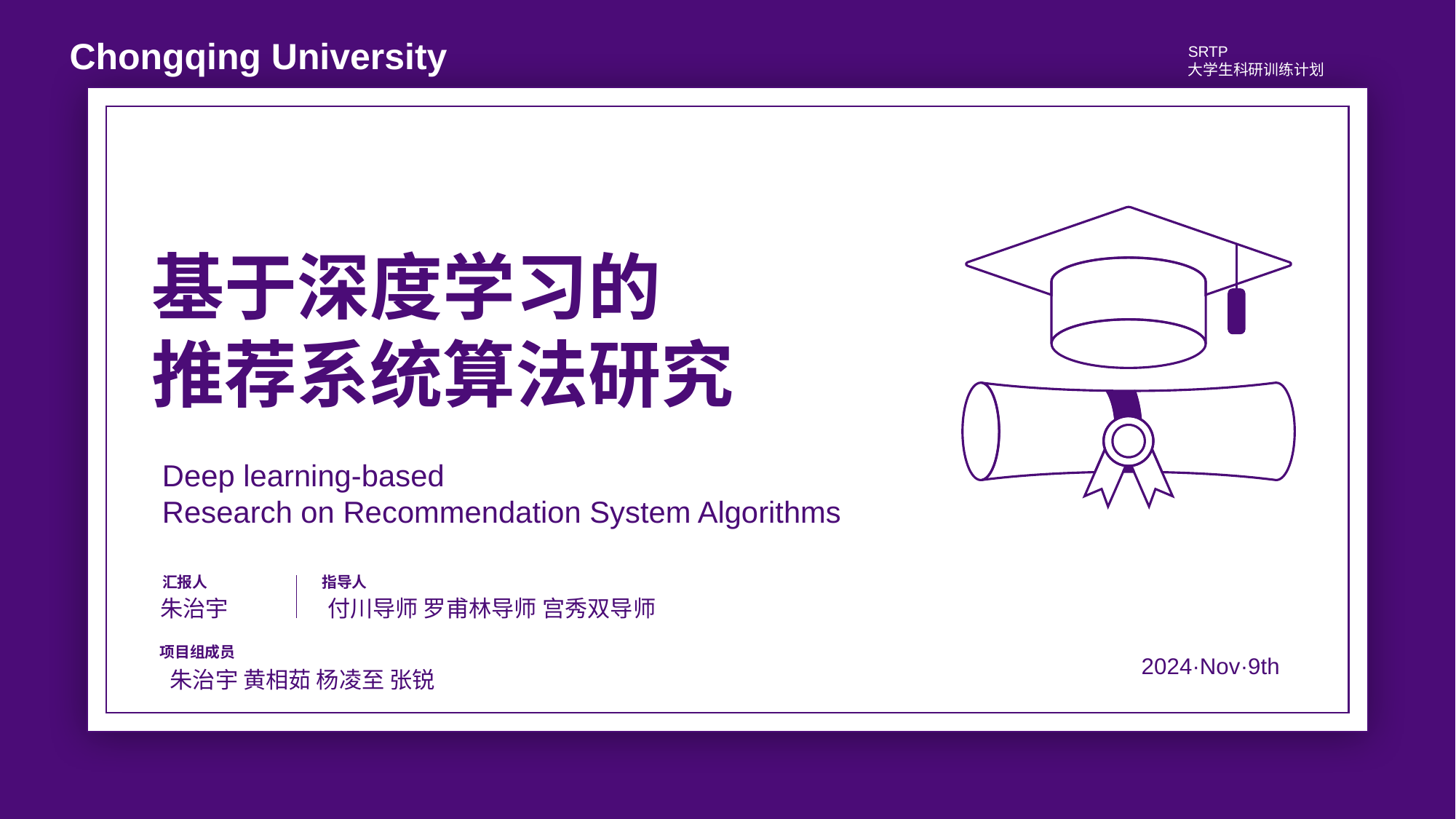

基于深度学习的
推荐系统算法研究

Deep learning-based
Research on Recommendation System Algorithms
汇报人
指导人
朱治宇
付川导师 罗甫林导师 宫秀双导师
项目组成员
2024·Nov·9th
朱治宇 黄相茹 杨凌至 张锐